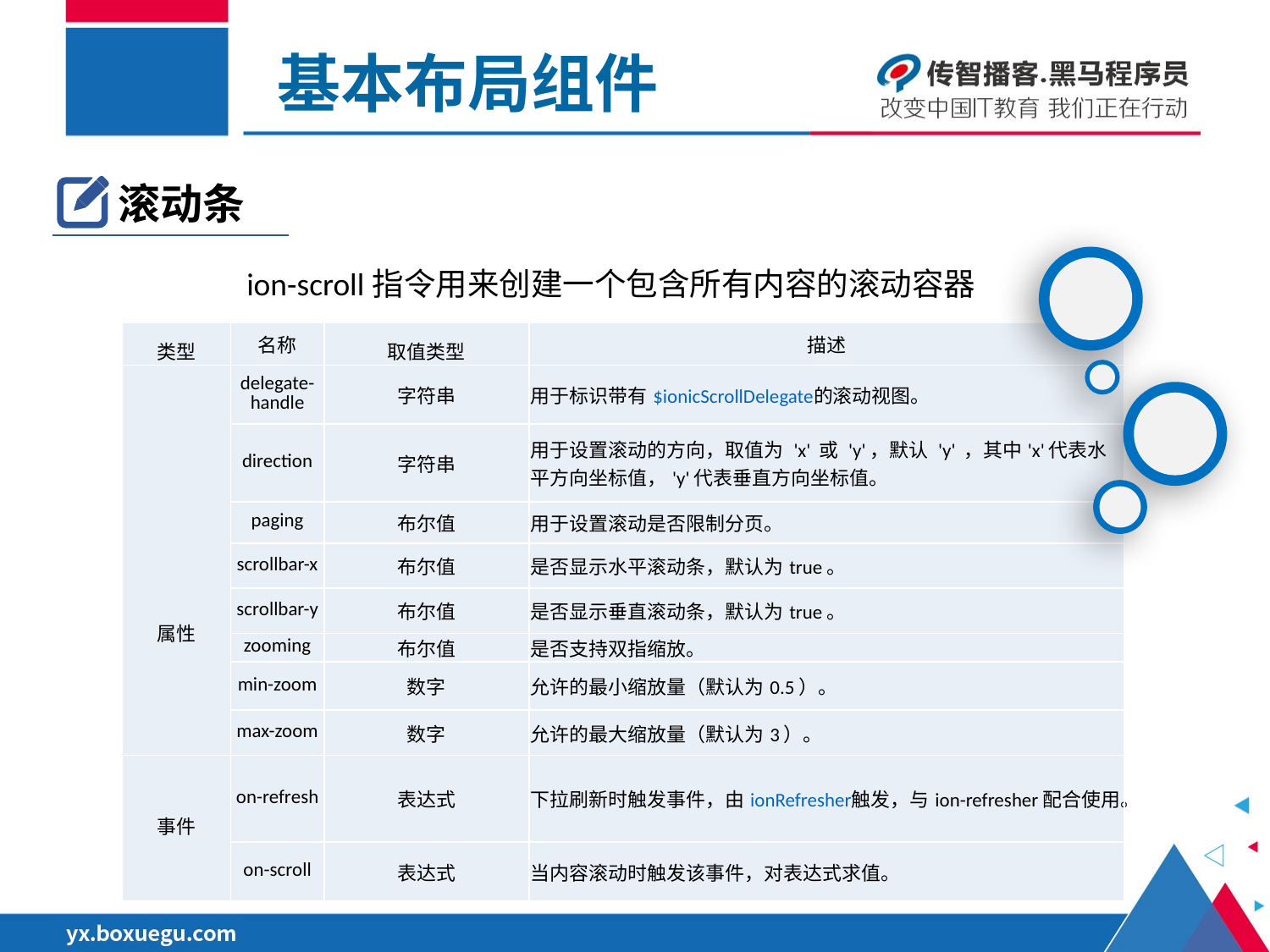

基本布局组件
滚动条

ion-scroll指令用来创建一个包含所有内容的滚动容器
| 类型 | 名称 | 取值类型 | 描述 |
| --- | --- | --- | --- |
| 属性 | delegate-handle | 字符串 | 用于标识带有$ionicScrollDelegate的滚动视图。 |
|  | direction | 字符串 | 用于设置滚动的方向，取值为 'x' 或 'y'，默认 'y' ，其中'x'代表水平方向坐标值，'y'代表垂直方向坐标值。 |
|  | paging | 布尔值 | 用于设置滚动是否限制分页。 |
|  | scrollbar-x | 布尔值 | 是否显示水平滚动条，默认为true。 |
|  | scrollbar-y | 布尔值 | 是否显示垂直滚动条，默认为true。 |
|  | zooming | 布尔值 | 是否支持双指缩放。 |
|  | min-zoom | 数字 | 允许的最小缩放量（默认为0.5）。 |
|  | max-zoom | 数字 | 允许的最大缩放量（默认为3）。 |
| 事件 | on-refresh | 表达式 | 下拉刷新时触发事件，由ionRefresher触发，与ion-refresher配合使用。 |
|  | on-scroll | 表达式 | 当内容滚动时触发该事件，对表达式求值。 |